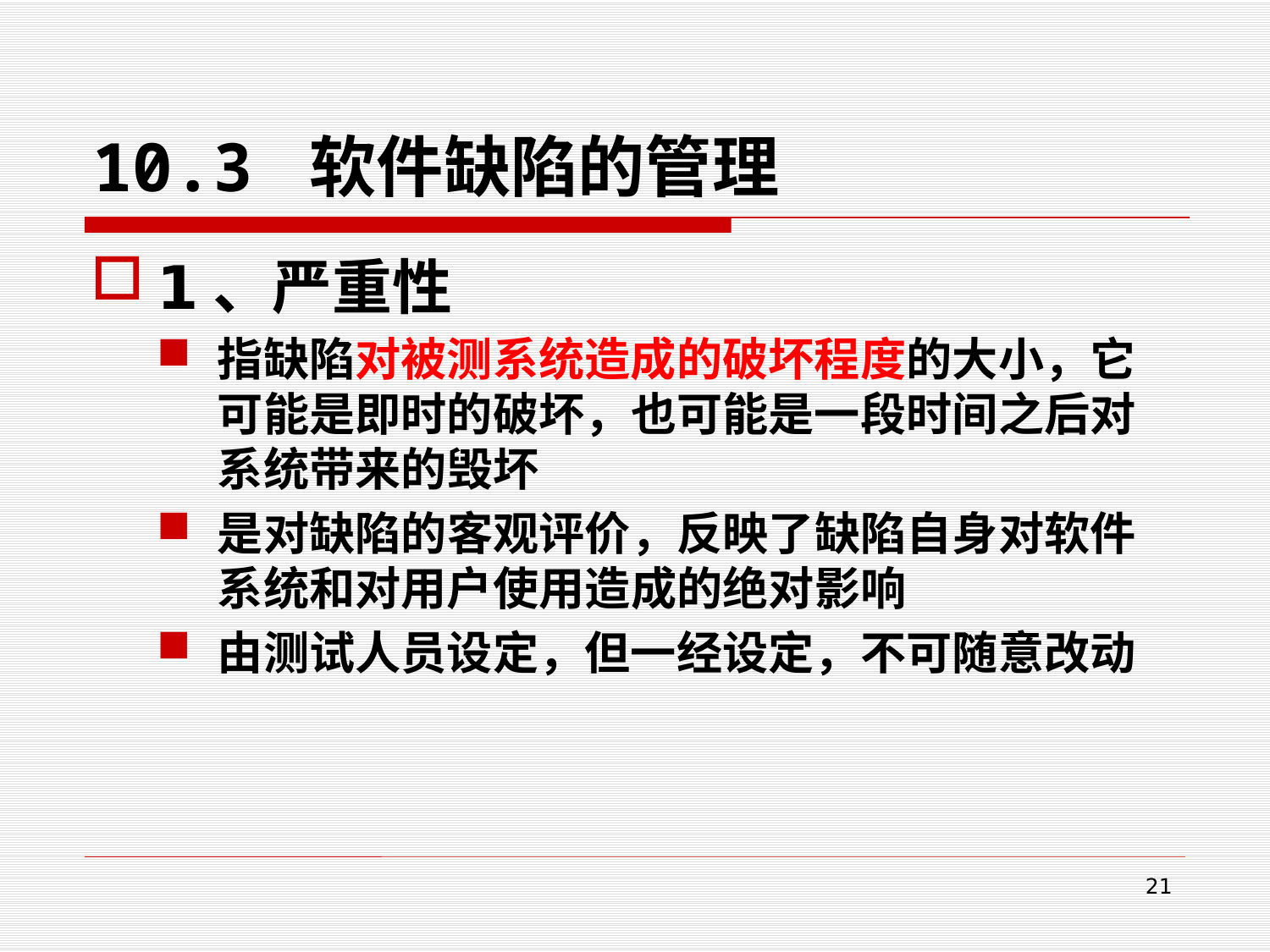

# 10.3 软件缺陷的管理
1、严重性
指缺陷对被测系统造成的破坏程度的大小，它可能是即时的破坏，也可能是一段时间之后对系统带来的毁坏
是对缺陷的客观评价，反映了缺陷自身对软件系统和对用户使用造成的绝对影响
由测试人员设定，但一经设定，不可随意改动
21